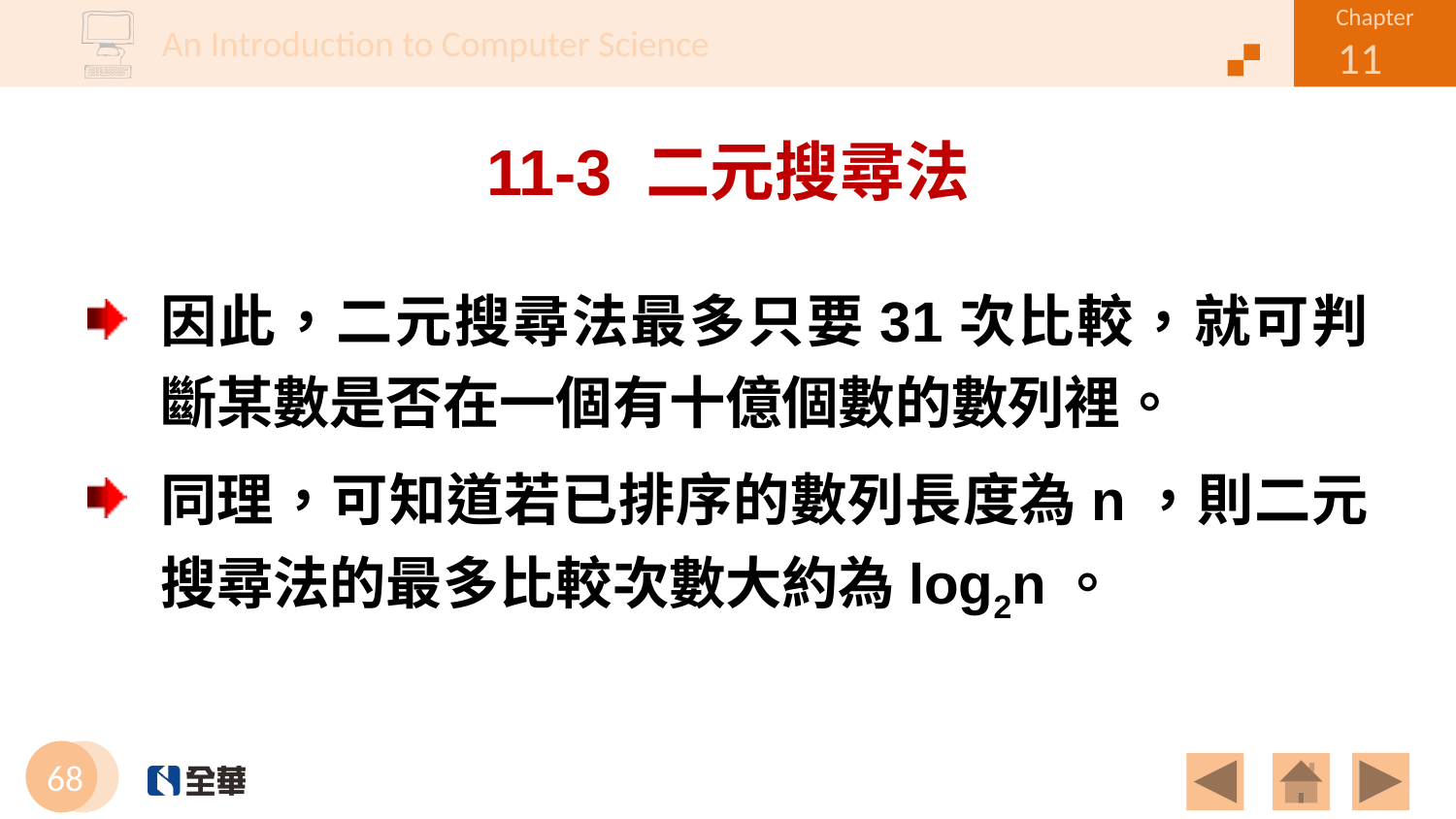

# 11-3 二元搜尋法
因此，二元搜尋法最多只要31次比較，就可判斷某數是否在一個有十億個數的數列裡。
同理，可知道若已排序的數列長度為n，則二元搜尋法的最多比較次數大約為log2n。